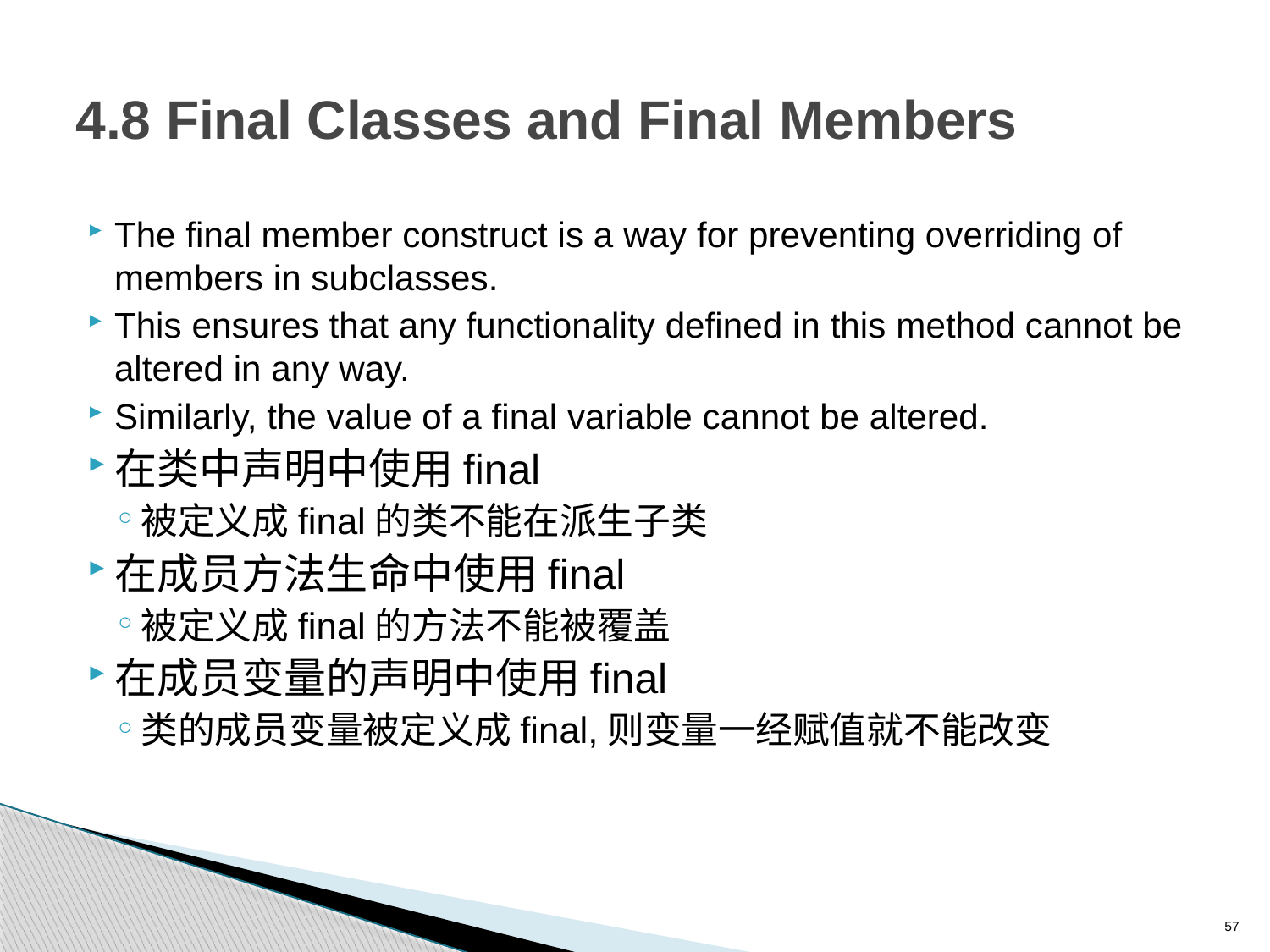

# 4.8 Final Classes and Final Members
The final member construct is a way for preventing overriding of members in subclasses.
This ensures that any functionality defined in this method cannot be altered in any way.
Similarly, the value of a final variable cannot be altered.
在类中声明中使用final
被定义成final的类不能在派生子类
在成员方法生命中使用final
被定义成final的方法不能被覆盖
在成员变量的声明中使用final
类的成员变量被定义成final,则变量一经赋值就不能改变

57